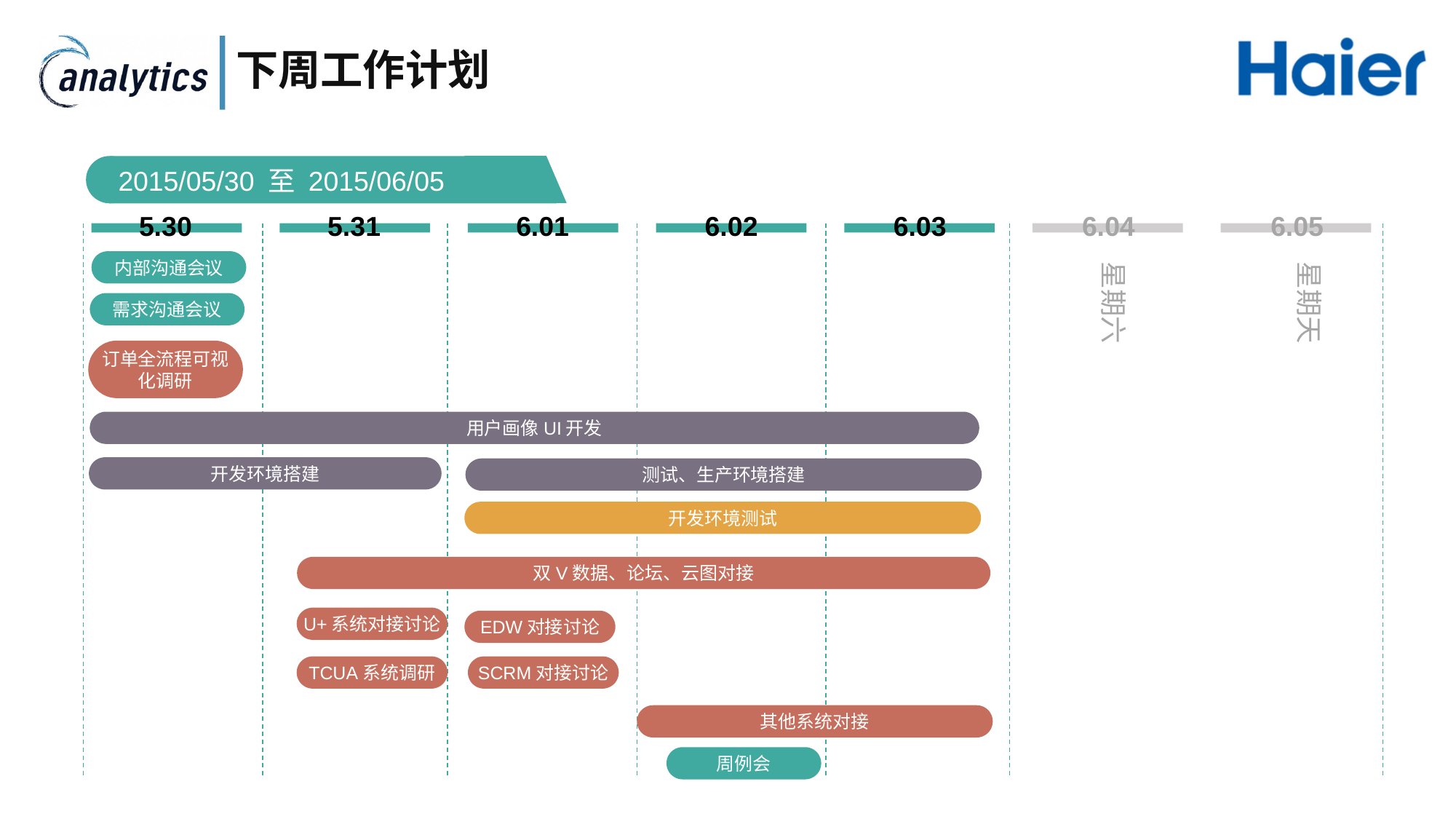

# 下周工作计划

1
2015/05/30 至 2015/06/05
5.30
5.31
6.01
6.02
6.03
6.04
6.05

内部沟通会议
星期六
星期天
需求沟通会议
订单全流程可视化调研
用户画像UI开发
开发环境搭建
测试、生产环境搭建
开发环境测试
双V数据、论坛、云图对接
U+系统对接讨论
EDW对接讨论
TCUA系统调研
SCRM对接讨论
其他系统对接
周例会